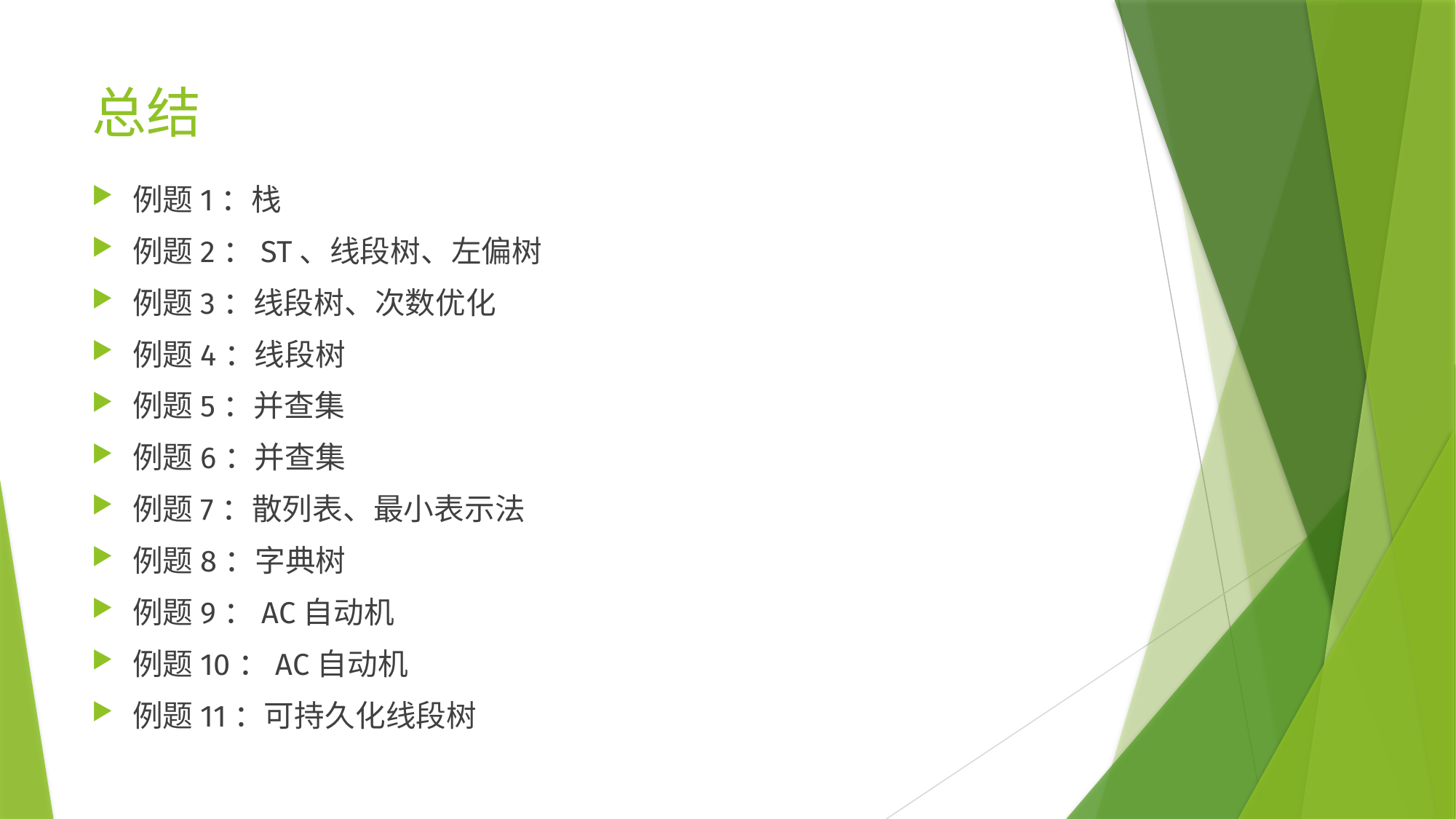

# 总结
例题1：栈
例题2：ST、线段树、左偏树
例题3：线段树、次数优化
例题4：线段树
例题5：并查集
例题6：并查集
例题7：散列表、最小表示法
例题8：字典树
例题9：AC自动机
例题10：AC自动机
例题11：可持久化线段树